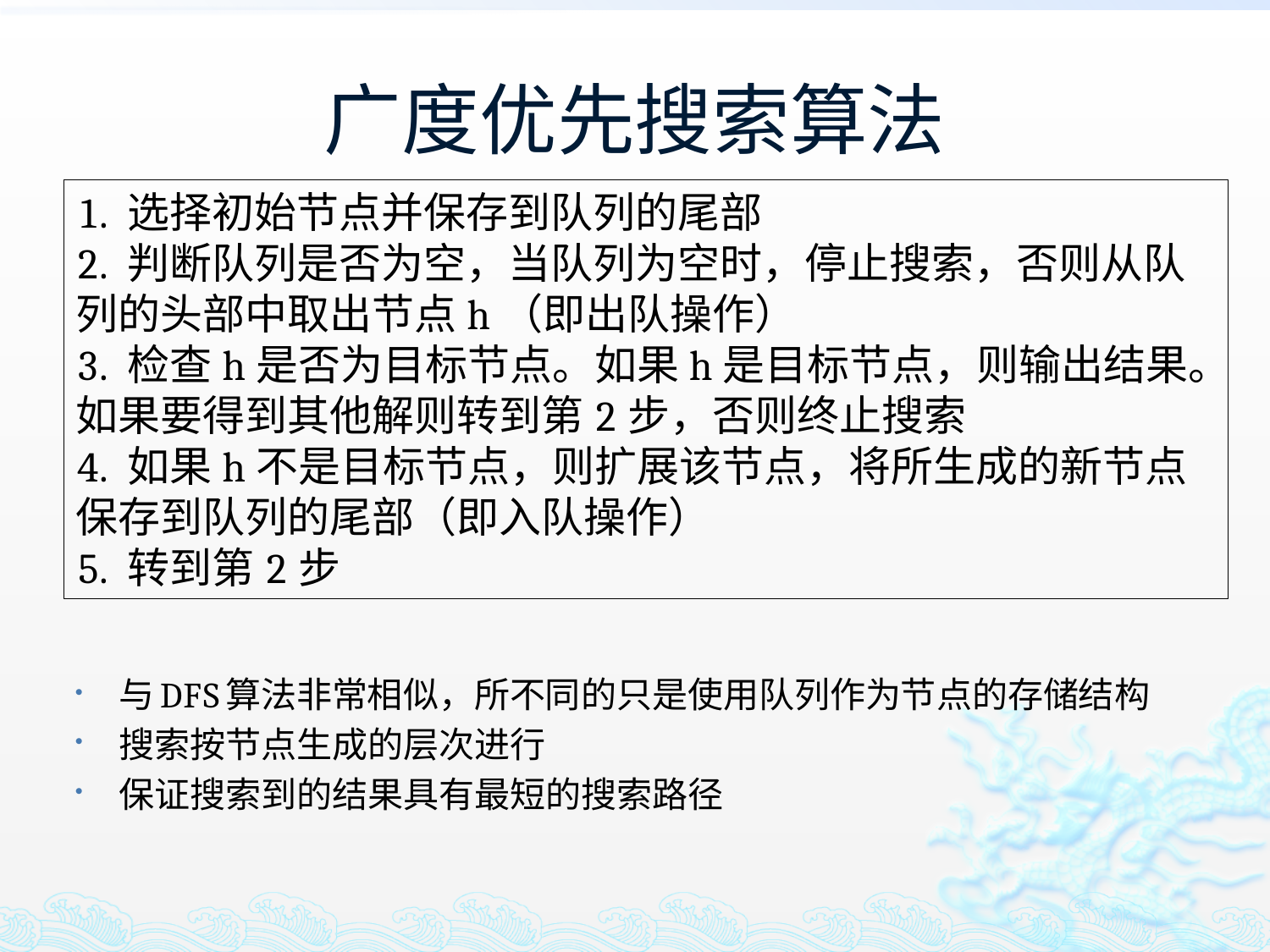

# 广度优先搜索算法
1. 选择初始节点并保存到队列的尾部
2. 判断队列是否为空，当队列为空时，停止搜索，否则从队列的头部中取出节点h（即出队操作）
3. 检查h是否为目标节点。如果h是目标节点，则输出结果。如果要得到其他解则转到第2步，否则终止搜索
4. 如果h不是目标节点，则扩展该节点，将所生成的新节点保存到队列的尾部（即入队操作）
5. 转到第2步
与DFS算法非常相似，所不同的只是使用队列作为节点的存储结构
搜索按节点生成的层次进行
保证搜索到的结果具有最短的搜索路径